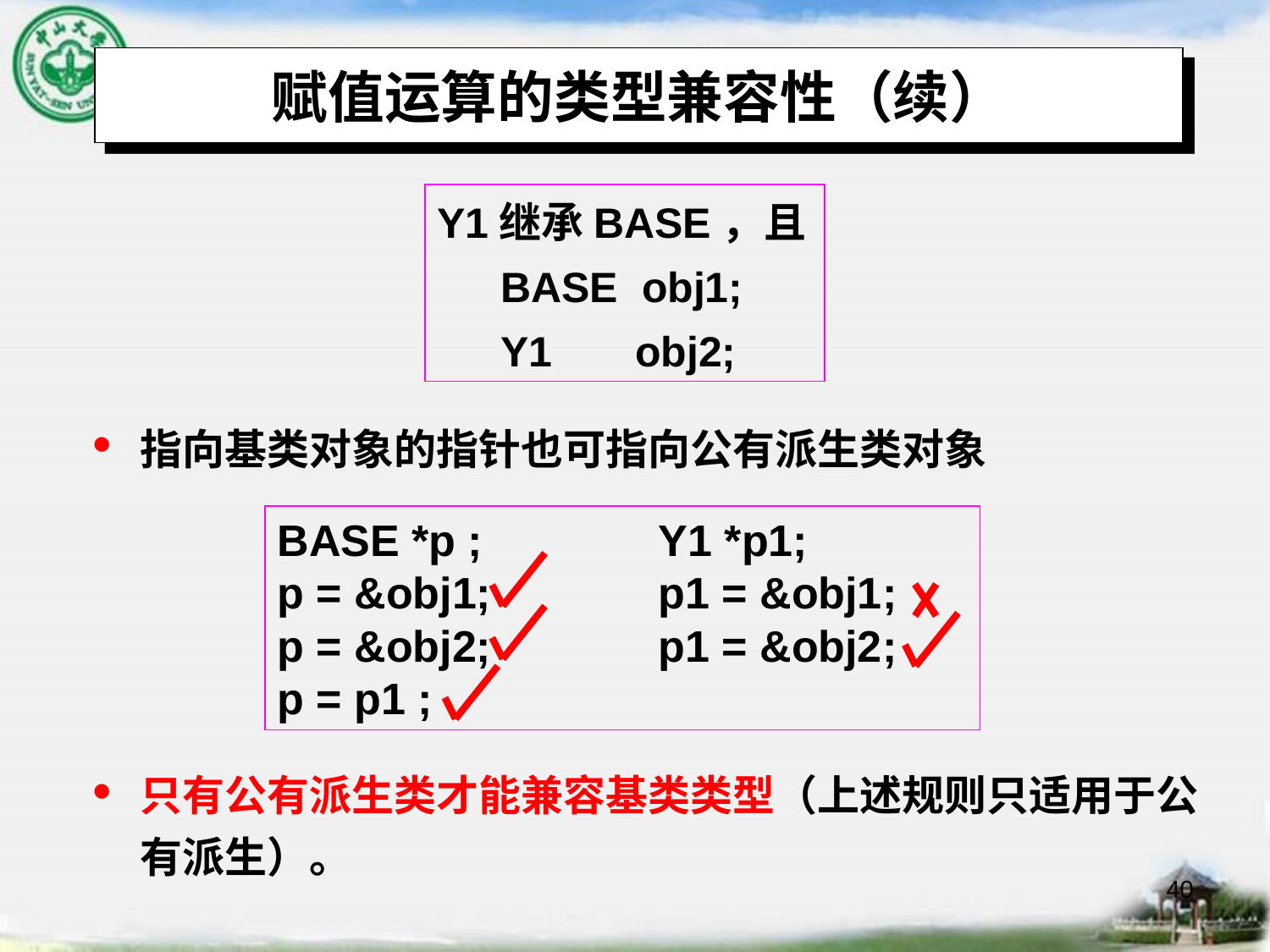

# 赋值运算的类型兼容性（续）
Y1继承BASE，且
BASE  obj1;
Y1       obj2;
指向基类对象的指针也可指向公有派生类对象

只有公有派生类才能兼容基类类型（上述规则只适用于公有派生）。
BASE *p ;		Y1 *p1;
p = &obj1;		p1 = &obj1;
p = &obj2;		p1 = &obj2;
p = p1 ;

40